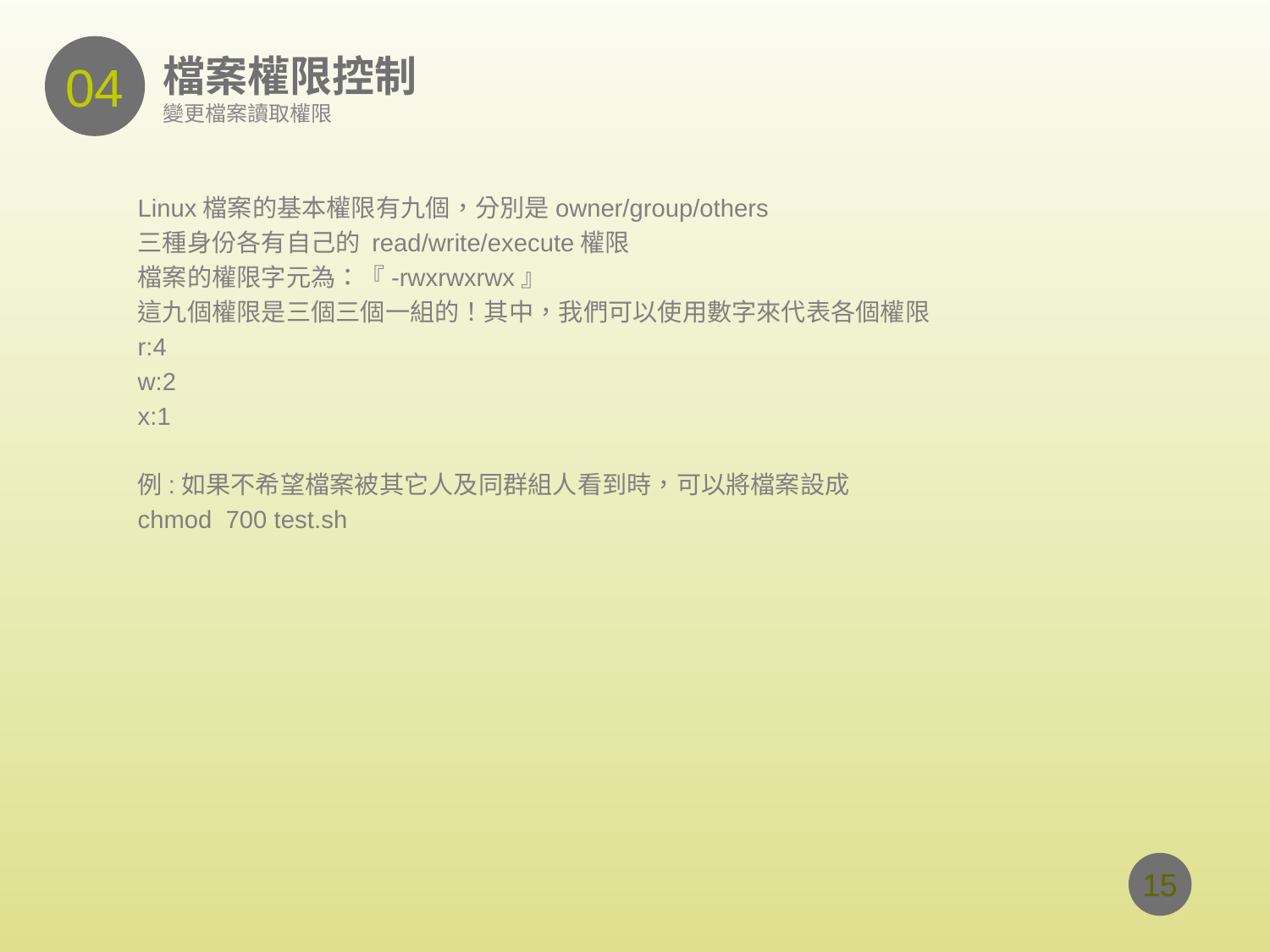

04
# 檔案權限控制
變更檔案讀取權限
Linux檔案的基本權限有九個，分別是owner/group/others
三種身份各有自己的 read/write/execute權限
檔案的權限字元為：『-rwxrwxrwx』
這九個權限是三個三個一組的！其中，我們可以使用數字來代表各個權限
r:4
w:2
x:1

例:如果不希望檔案被其它人及同群組人看到時，可以將檔案設成
chmod  700 test.sh

15